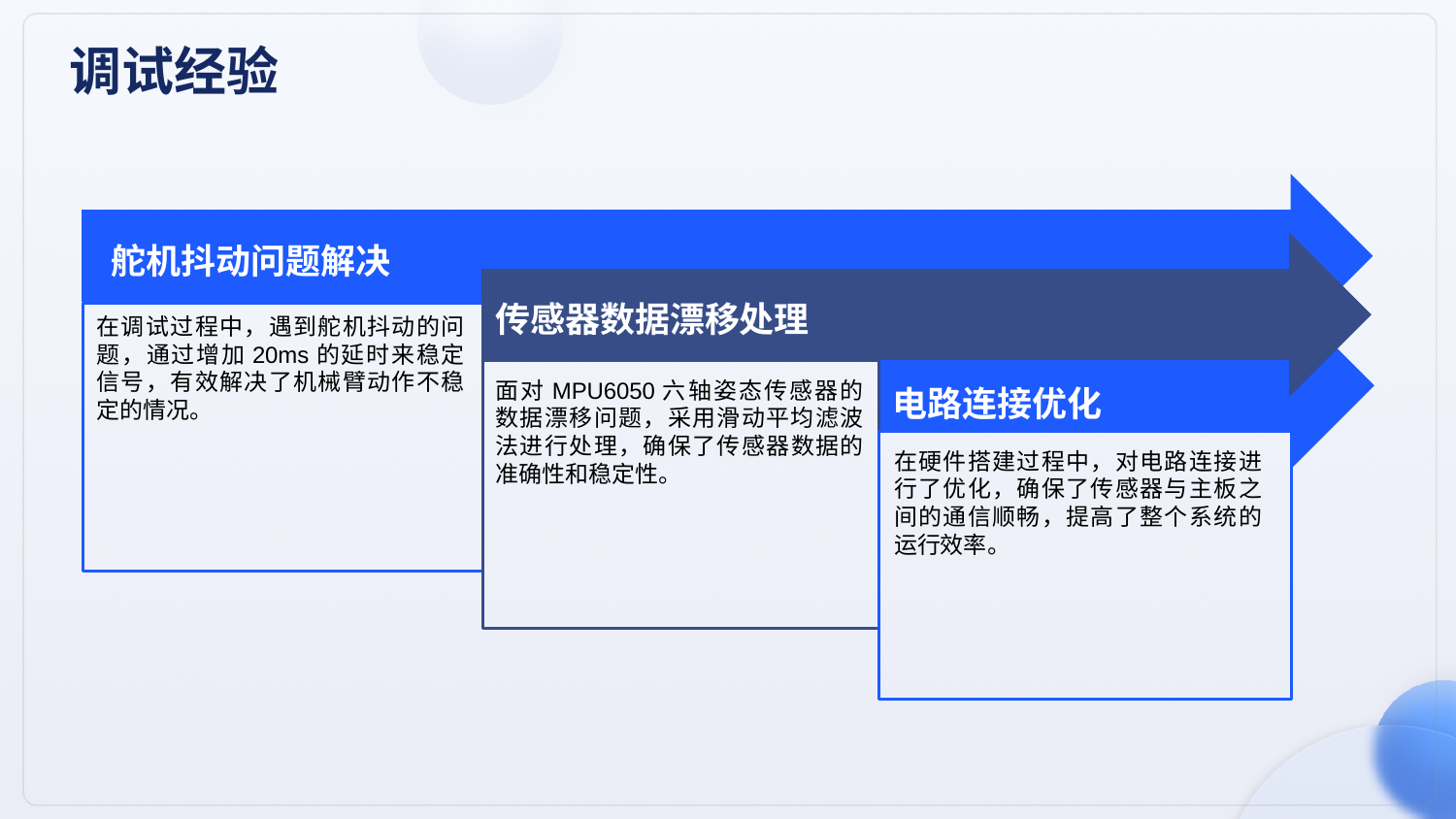

调试经验

舵机抖动问题解决

传感器数据漂移处理
在调试过程中，遇到舵机抖动的问题，通过增加20ms的延时来稳定信号，有效解决了机械臂动作不稳定的情况。

面对MPU6050六轴姿态传感器的数据漂移问题，采用滑动平均滤波法进行处理，确保了传感器数据的准确性和稳定性。

电路连接优化

在硬件搭建过程中，对电路连接进行了优化，确保了传感器与主板之间的通信顺畅，提高了整个系统的运行效率。